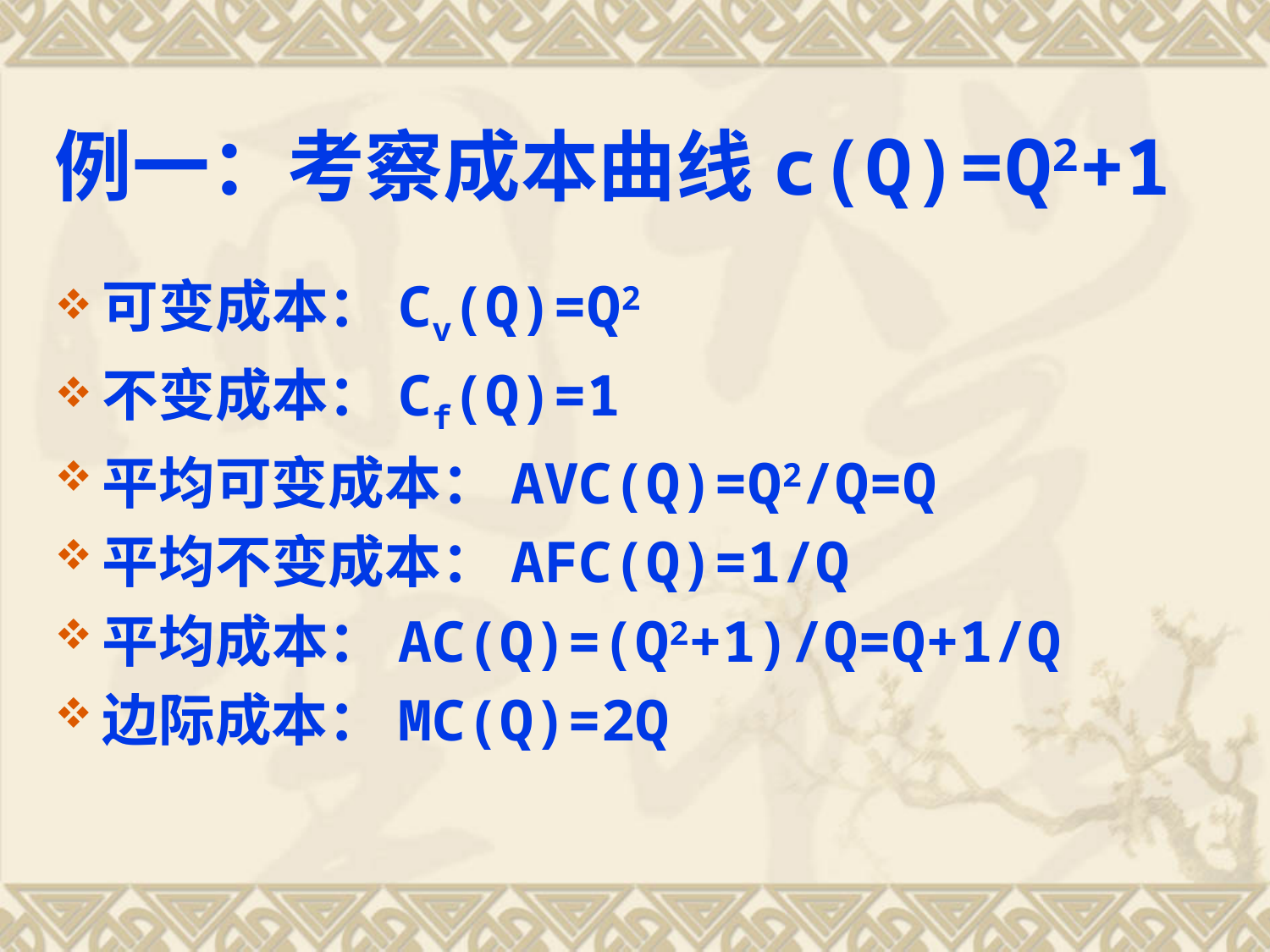

例一：考察成本曲线c(Q)=Q2+1
可变成本：Cv(Q)=Q2
不变成本：Cf(Q)=1
平均可变成本：AVC(Q)=Q2/Q=Q
平均不变成本：AFC(Q)=1/Q
平均成本：AC(Q)=(Q2+1)/Q=Q+1/Q
边际成本：MC(Q)=2Q